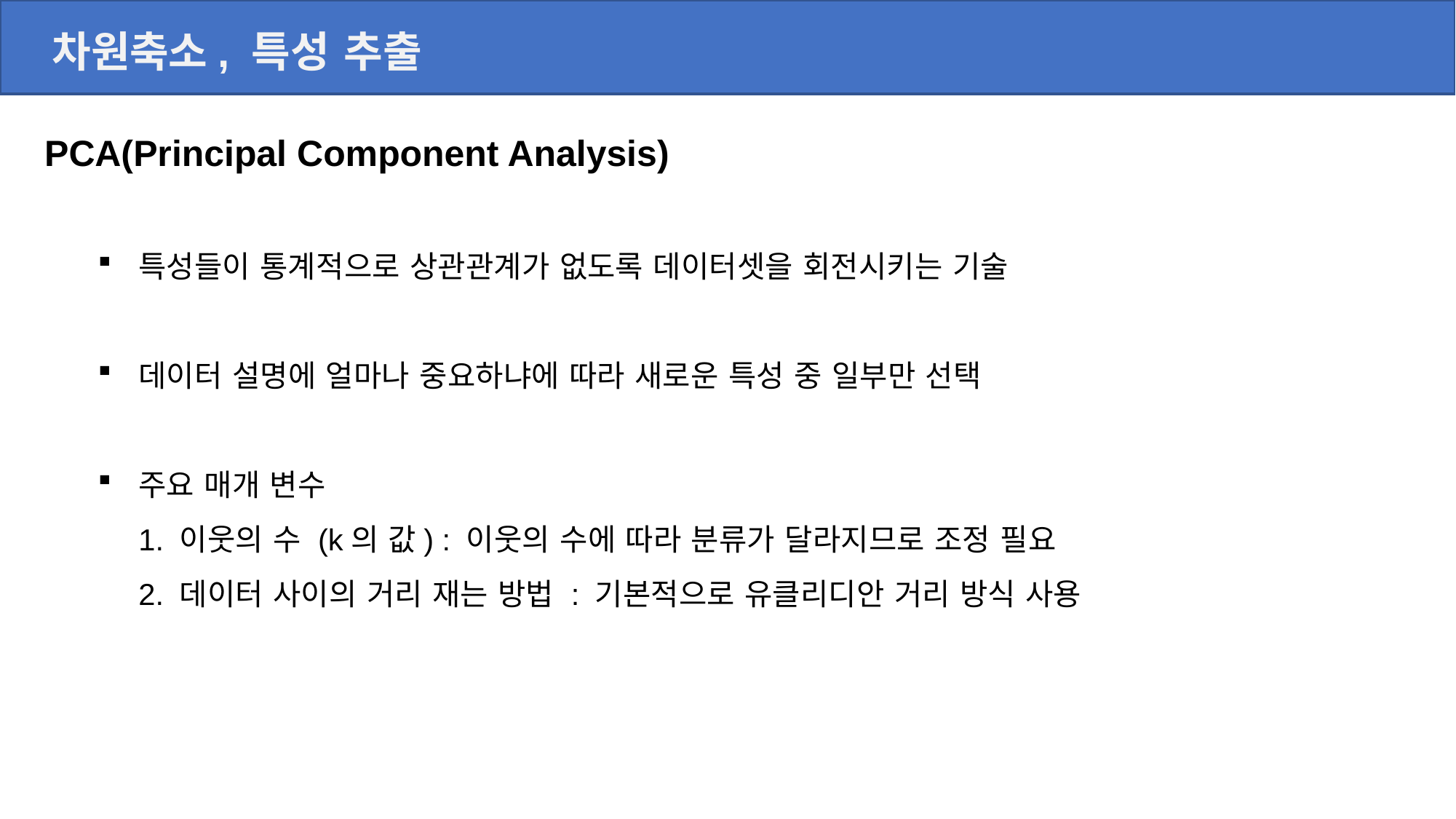

차원축소, 특성 추출
PCA(Principal Component Analysis)
특성들이 통계적으로 상관관계가 없도록 데이터셋을 회전시키는 기술

데이터 설명에 얼마나 중요하냐에 따라 새로운 특성 중 일부만 선택

주요 매개 변수
1. 이웃의 수 (k의 값) : 이웃의 수에 따라 분류가 달라지므로 조정 필요
2. 데이터 사이의 거리 재는 방법 : 기본적으로 유클리디안 거리 방식 사용